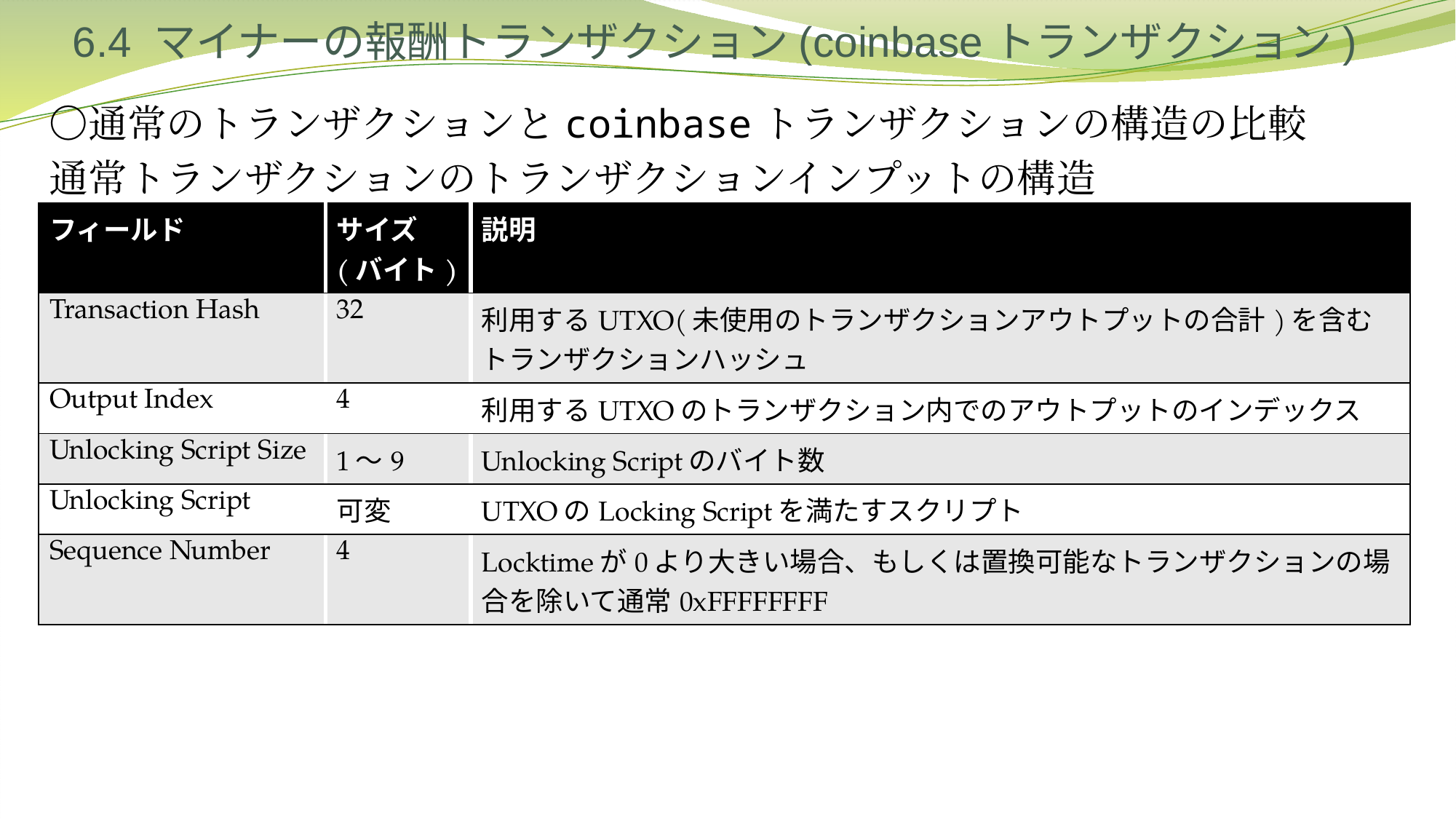

# 6.4 マイナーの報酬トランザクション(coinbaseトランザクション)
〇通常のトランザクションとcoinbaseトランザクションの構造の比較
通常トランザクションのトランザクションインプットの構造

| フィールド | サイズ (バイト) | 説明 |
| --- | --- | --- |
| Transaction Hash | 32 | 利用するUTXO(未使用のトランザクションアウトプットの合計)を含むトランザクションハッシュ |
| Output Index | 4 | 利用するUTXOのトランザクション内でのアウトプットのインデックス |
| Unlocking Script Size | 1～9 | Unlocking Scriptのバイト数 |
| Unlocking Script | 可変 | UTXOのLocking Scriptを満たすスクリプト |
| Sequence Number | 4 | Locktimeが0より大きい場合、もしくは置換可能なトランザクションの場合を除いて通常0xFFFFFFFF |